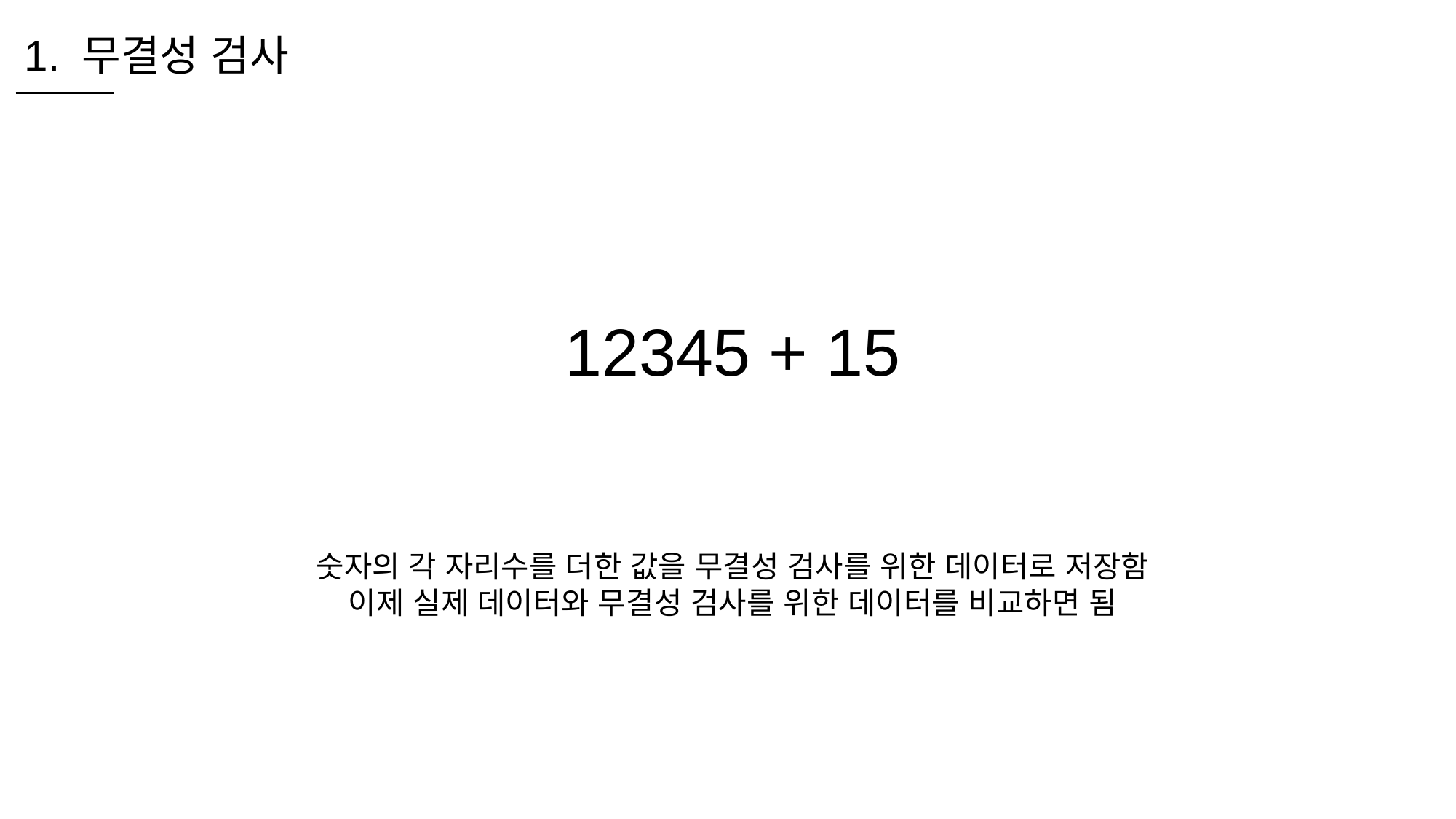

1. 무결성 검사
12345 + 15
숫자의 각 자리수를 더한 값을 무결성 검사를 위한 데이터로 저장함
이제 실제 데이터와 무결성 검사를 위한 데이터를 비교하면 됨